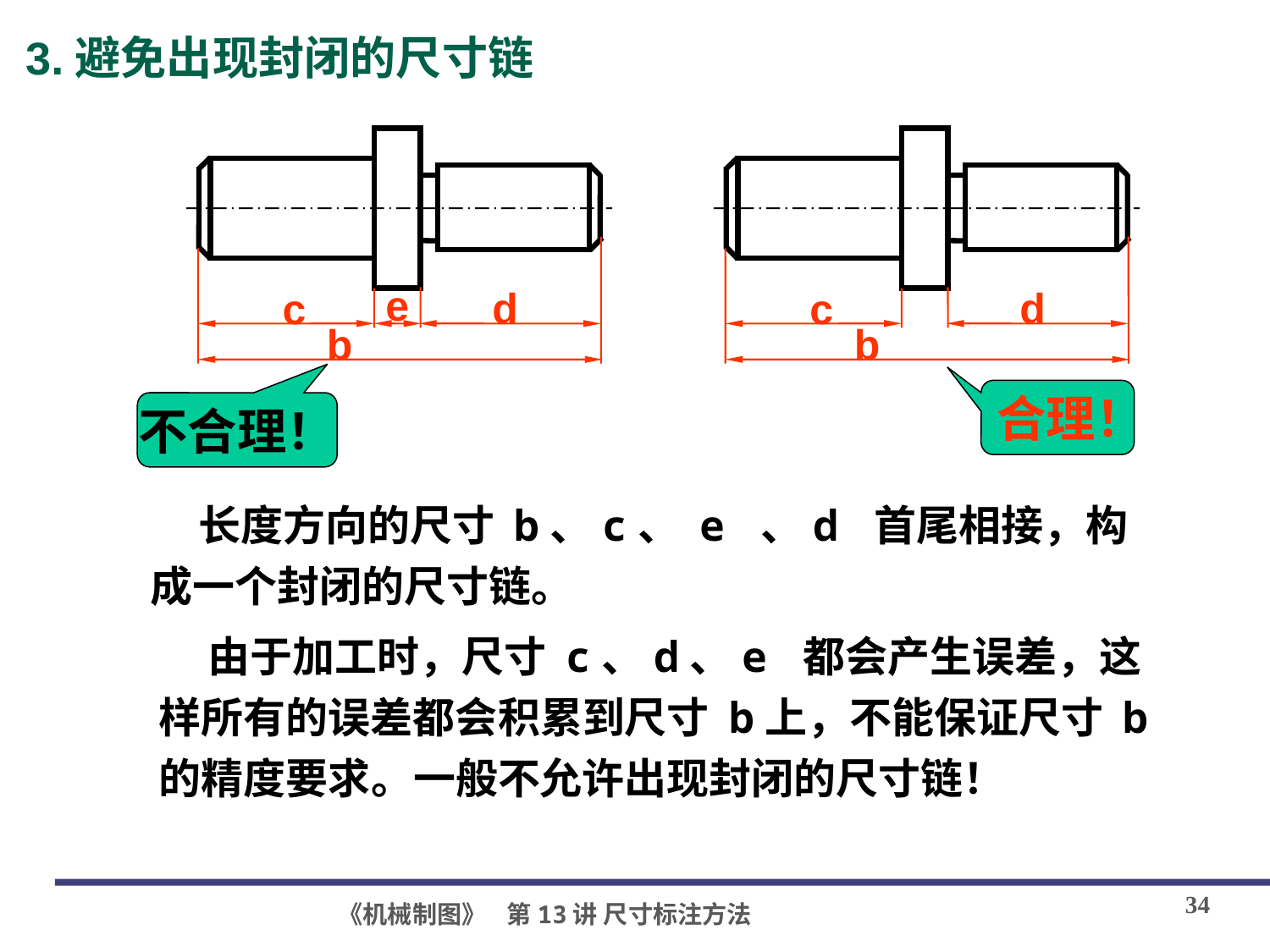

3.避免出现封闭的尺寸链

e
d
c

b

d
c

b

合理！
不合理！
    长度方向的尺寸 b、c、 e 、d 首尾相接，构成一个封闭的尺寸链。
    由于加工时，尺寸 c、d、e 都会产生误差，这样所有的误差都会积累到尺寸 b上，不能保证尺寸 b 的精度要求。一般不允许出现封闭的尺寸链！
34